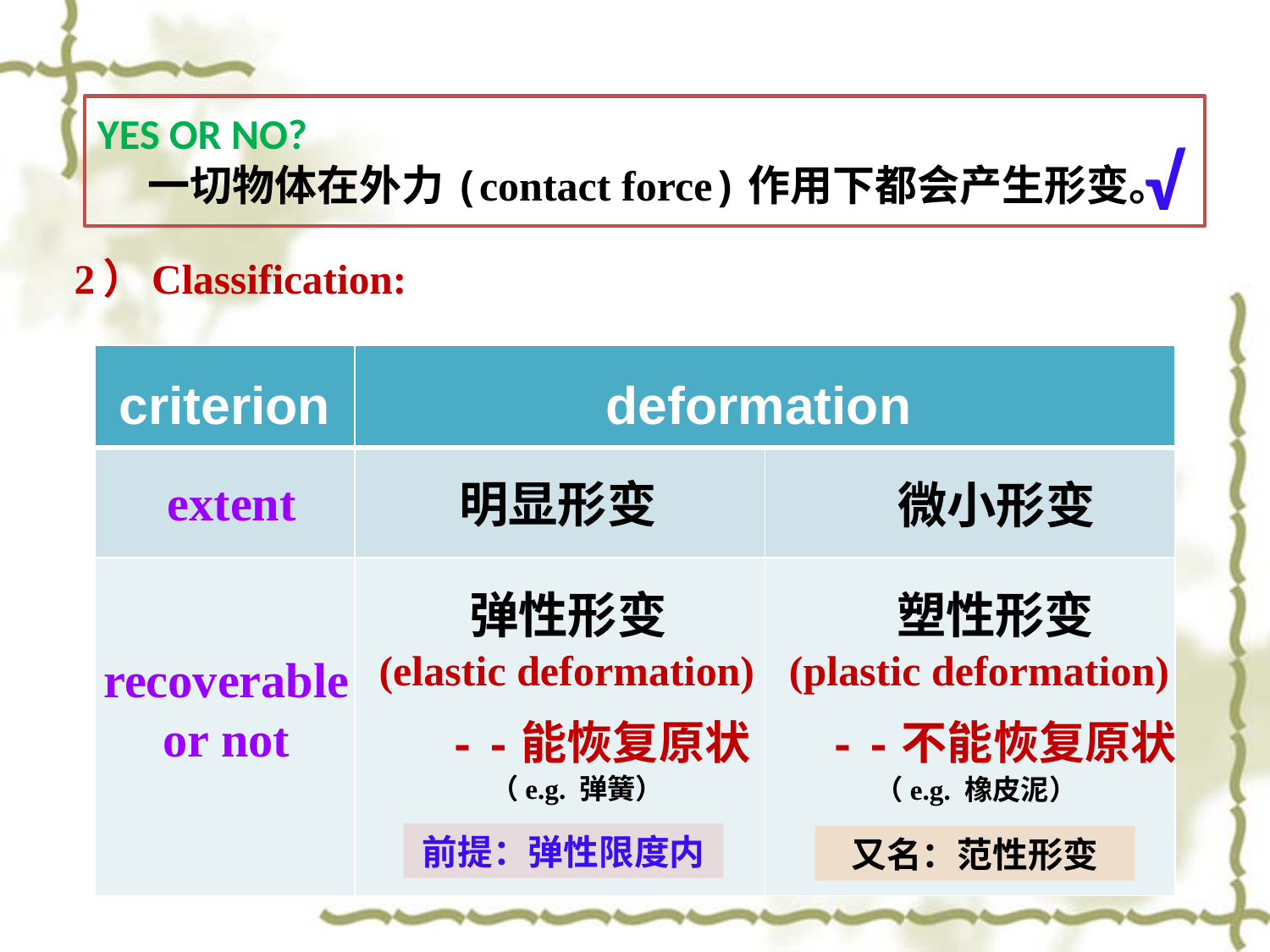

Yes or No?
 √
一切物体在外力(contact force)作用下都会产生形变。
2）Classification:
|  |  |  |
| --- | --- | --- |
|  |  |  |
|  |  |  |
criterion
deformation
extent
明显形变
微小形变
弹性形变
塑性形变
(elastic deformation)
(plastic deformation)
recoverable or not
- -能恢复原状
- -不能恢复原状
（e.g. 弹簧）
（e.g. 橡皮泥）
前提：弹性限度内
又名：范性形变